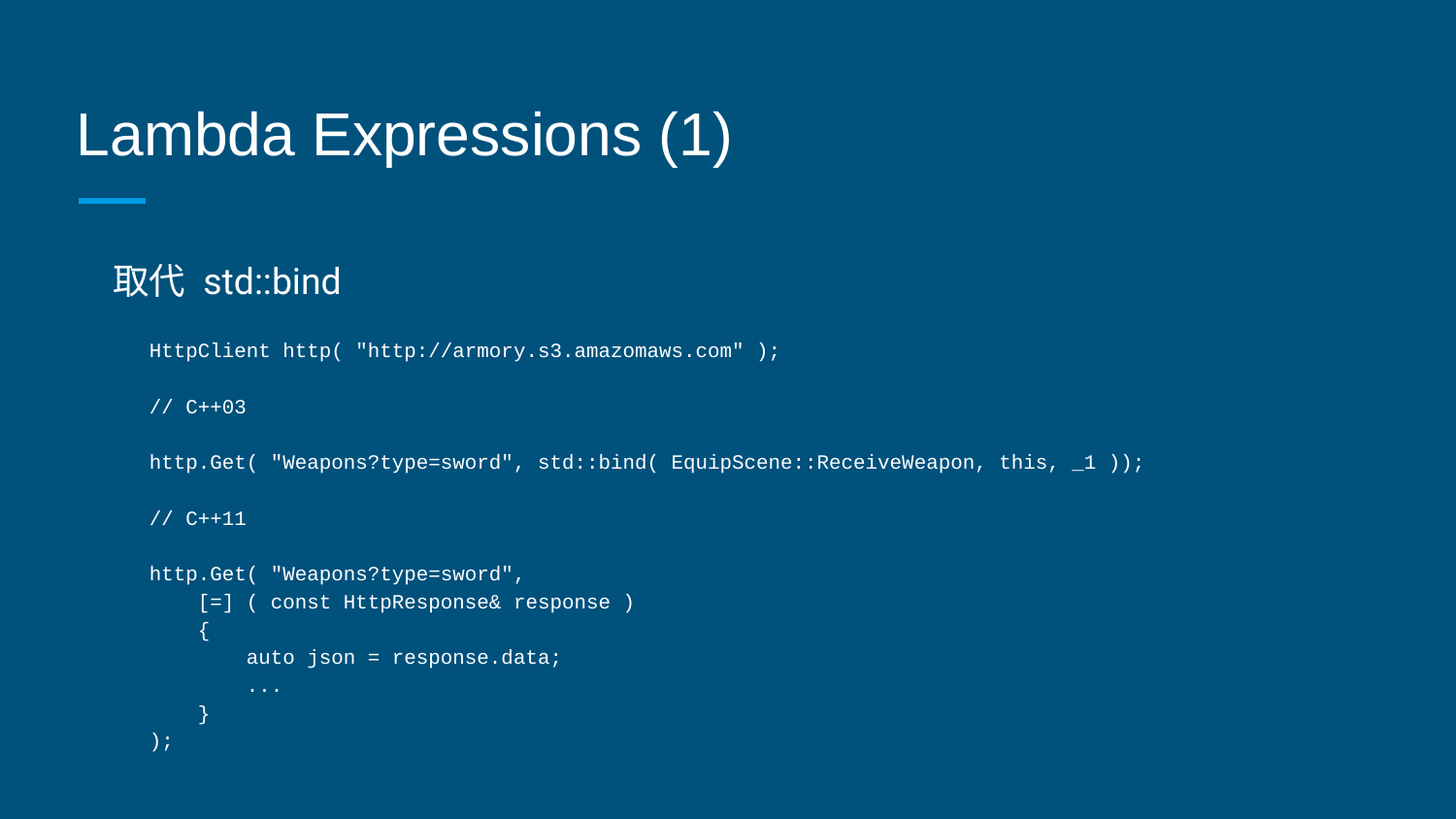

# Lambda Expressions (1)
取代 std::bind
HttpClient http( "http://armory.s3.amazomaws.com" );
// C++03
http.Get( "Weapons?type=sword", std::bind( EquipScene::ReceiveWeapon, this, _1 ));
// C++11
http.Get( "Weapons?type=sword",
    [=] ( const HttpResponse& response )
    {
        auto json = response.data;
        ...
    }
);